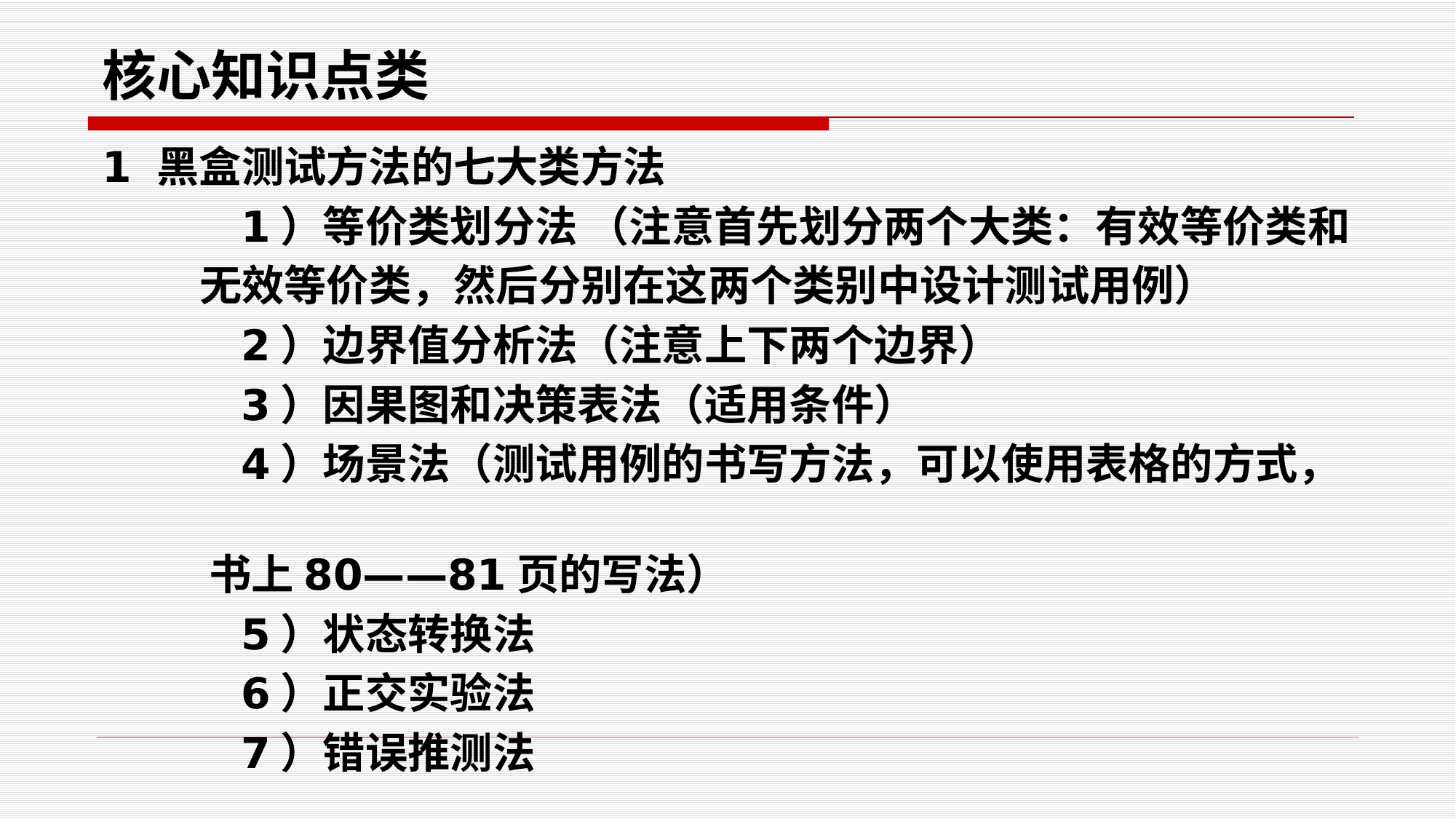

# 核心知识点类
1 黑盒测试方法的七大类方法
	  1）等价类划分法 （注意首先划分两个大类：有效等价类和
         无效等价类，然后分别在这两个类别中设计测试用例）
	  2）边界值分析法（注意上下两个边界）
	  3）因果图和决策表法（适用条件）
	  4）场景法（测试用例的书写方法，可以使用表格的方式，
          书上80——81页的写法）
	  5）状态转换法
	  6）正交实验法
	  7）错误推测法